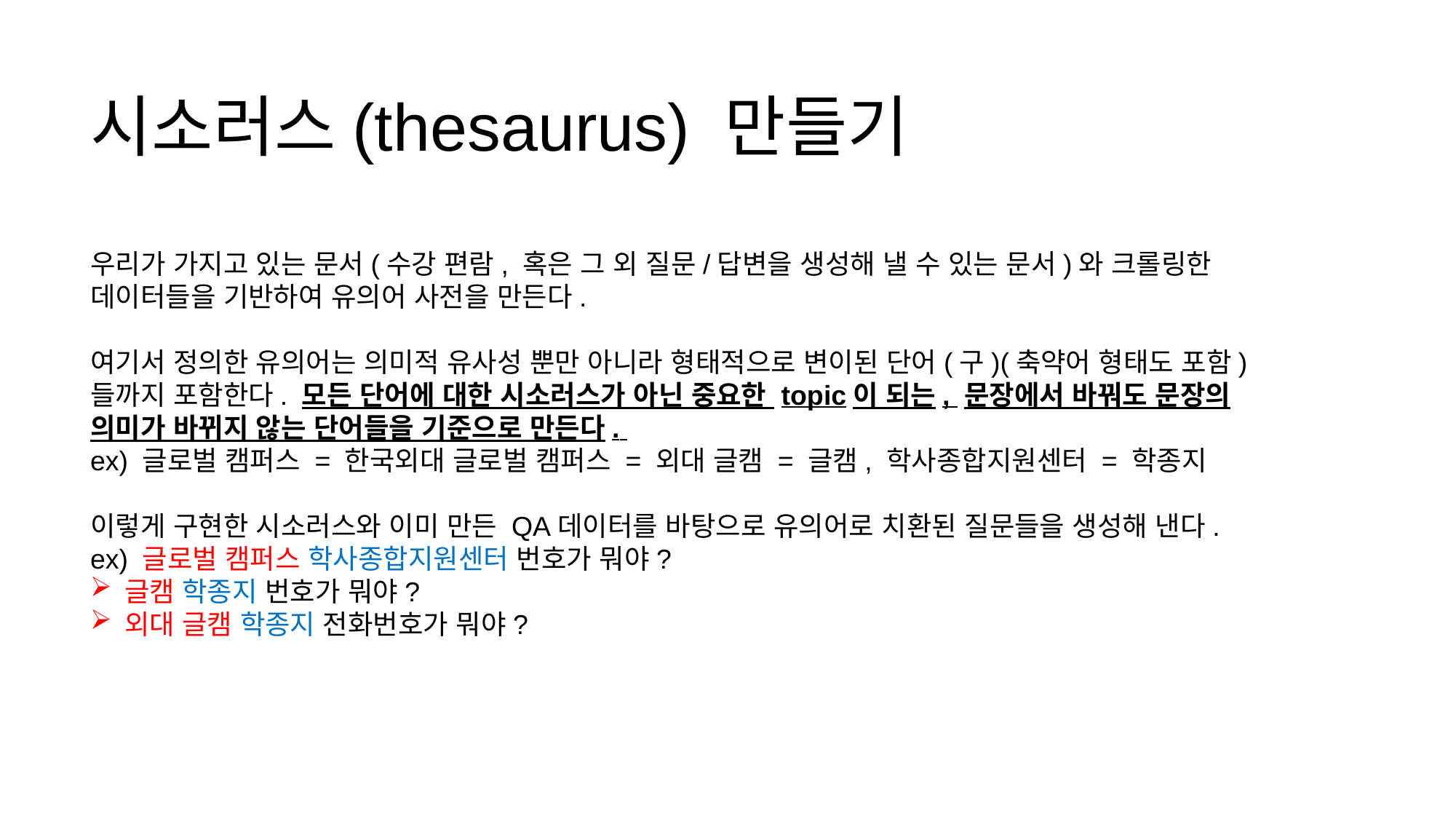

# 시소러스(thesaurus) 만들기

우리가 가지고 있는 문서(수강 편람, 혹은 그 외 질문/답변을 생성해 낼 수 있는 문서)와 크롤링한 데이터들을 기반하여 유의어 사전을 만든다.

여기서 정의한 유의어는 의미적 유사성 뿐만 아니라 형태적으로 변이된 단어(구)(축약어 형태도 포함)들까지 포함한다. 모든 단어에 대한 시소러스가 아닌 중요한 topic이 되는, 문장에서 바꿔도 문장의 의미가 바뀌지 않는 단어들을 기준으로 만든다.
ex) 글로벌 캠퍼스 = 한국외대 글로벌 캠퍼스 = 외대 글캠 = 글캠, 학사종합지원센터 = 학종지

이렇게 구현한 시소러스와 이미 만든 QA데이터를 바탕으로 유의어로 치환된 질문들을 생성해 낸다.
ex) 글로벌 캠퍼스 학사종합지원센터 번호가 뭐야?
글캠 학종지 번호가 뭐야?
외대 글캠 학종지 전화번호가 뭐야?